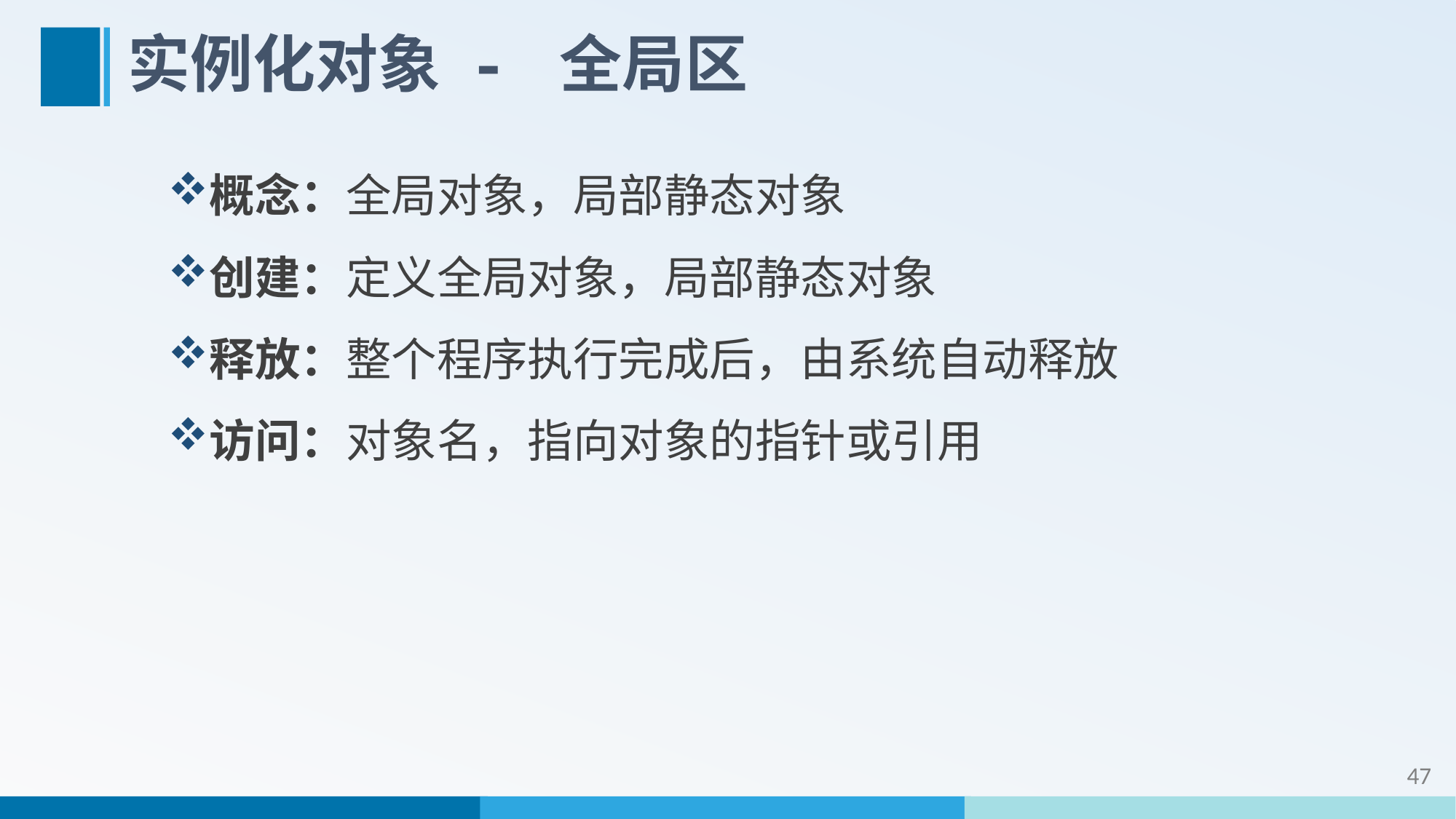

# 实例化对象 - 全局区
概念：全局对象，局部静态对象
创建：定义全局对象，局部静态对象
释放：整个程序执行完成后，由系统自动释放
访问：对象名，指向对象的指针或引用